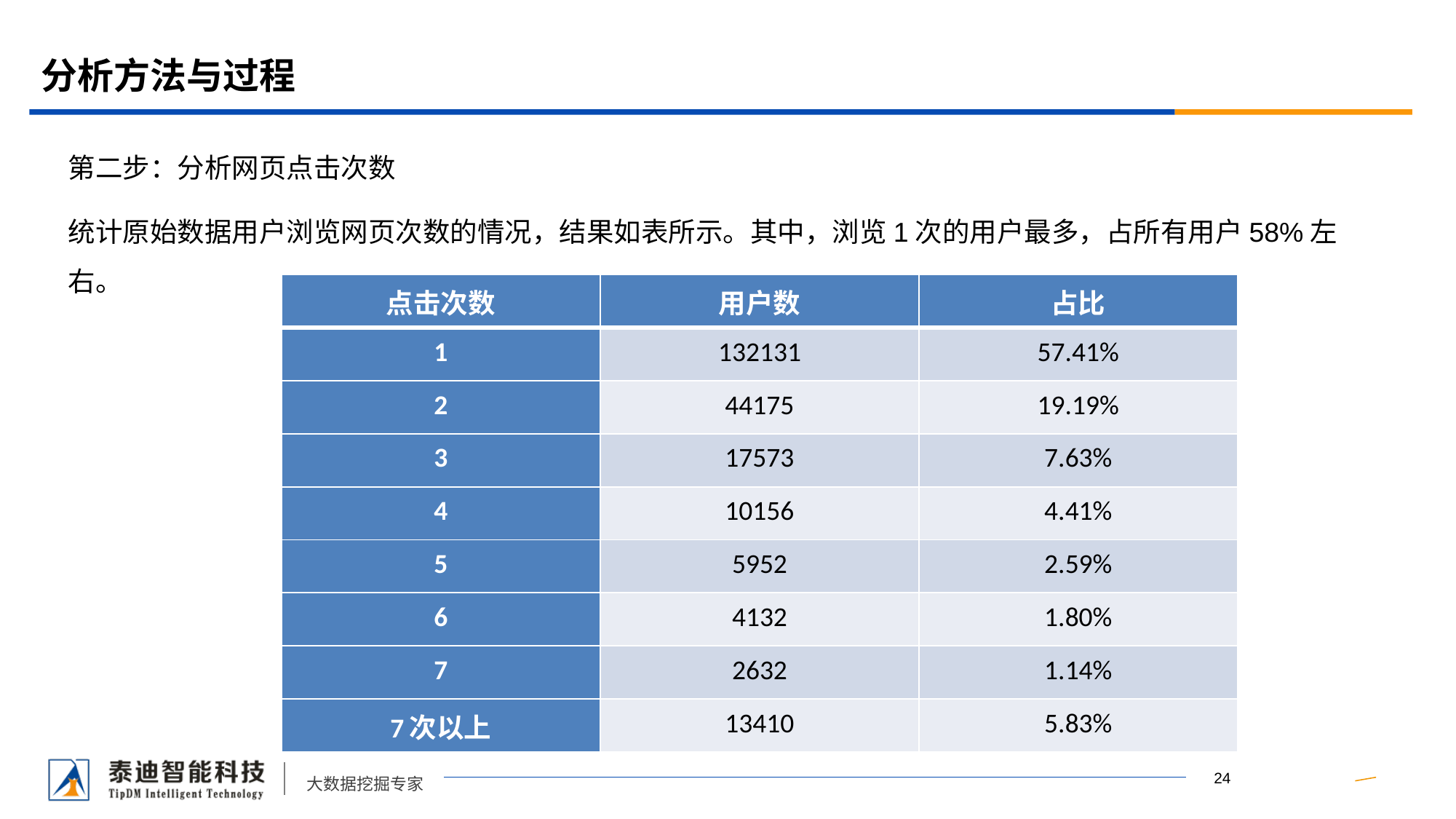

# 分析方法与过程
第二步：分析网页点击次数
统计原始数据用户浏览网页次数的情况，结果如表所示。其中，浏览1次的用户最多，占所有用户58%左右。
| 点击次数 | 用户数 | 占比 |
| --- | --- | --- |
| 1 | 132131 | 57.41% |
| 2 | 44175 | 19.19% |
| 3 | 17573 | 7.63% |
| 4 | 10156 | 4.41% |
| 5 | 5952 | 2.59% |
| 6 | 4132 | 1.80% |
| 7 | 2632 | 1.14% |
| 7次以上 | 13410 | 5.83% |